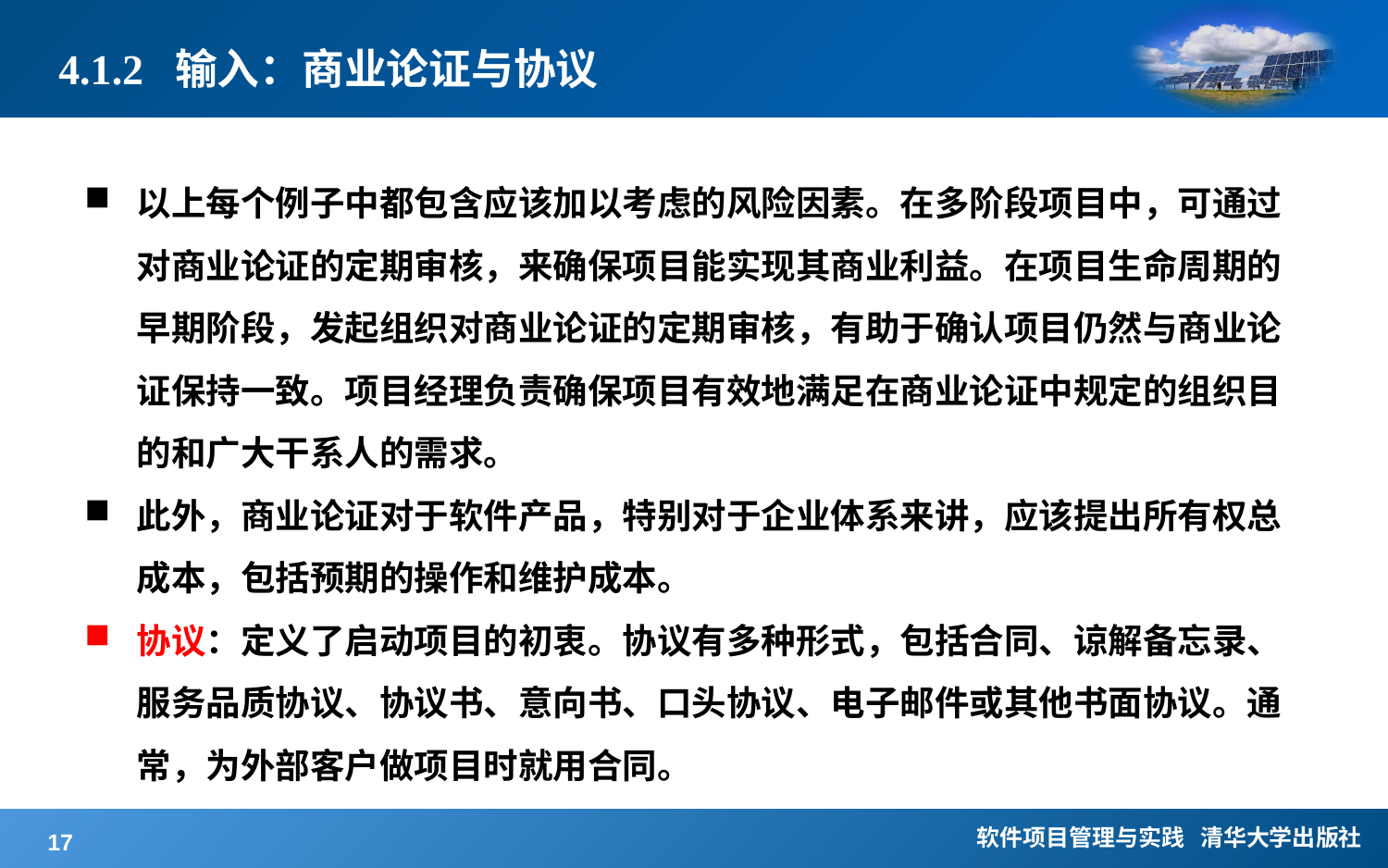

# 4.1.2  输入：商业论证与协议
以上每个例子中都包含应该加以考虑的风险因素。在多阶段项目中，可通过对商业论证的定期审核，来确保项目能实现其商业利益。在项目生命周期的早期阶段，发起组织对商业论证的定期审核，有助于确认项目仍然与商业论证保持一致。项目经理负责确保项目有效地满足在商业论证中规定的组织目的和广大干系人的需求。
此外，商业论证对于软件产品，特别对于企业体系来讲，应该提出所有权总成本，包括预期的操作和维护成本。
协议：定义了启动项目的初衷。协议有多种形式，包括合同、谅解备忘录、服务品质协议、协议书、意向书、口头协议、电子邮件或其他书面协议。通常，为外部客户做项目时就用合同。